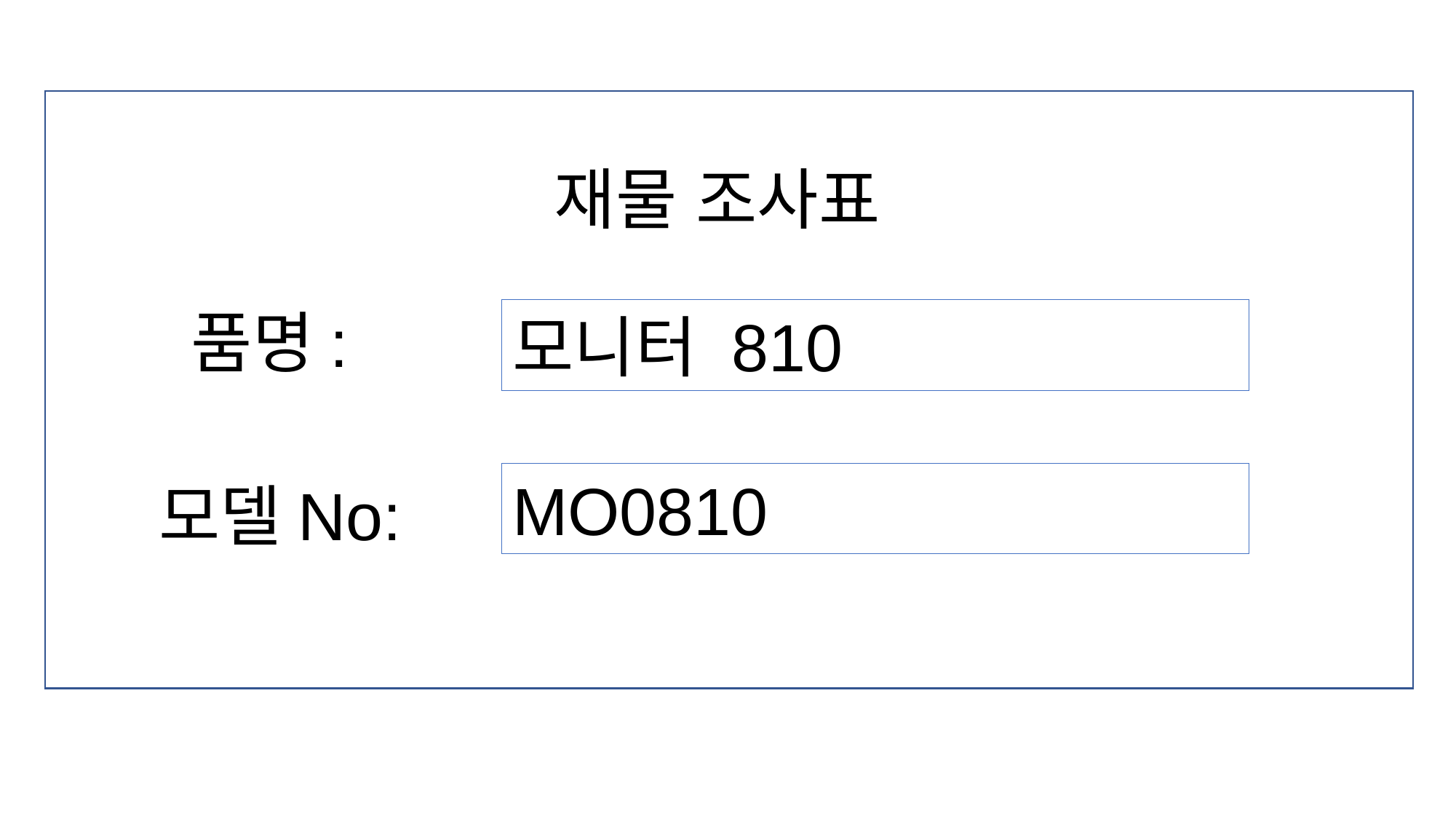

재물 조사표
품명:
모니터 810
MO0810
모델No: